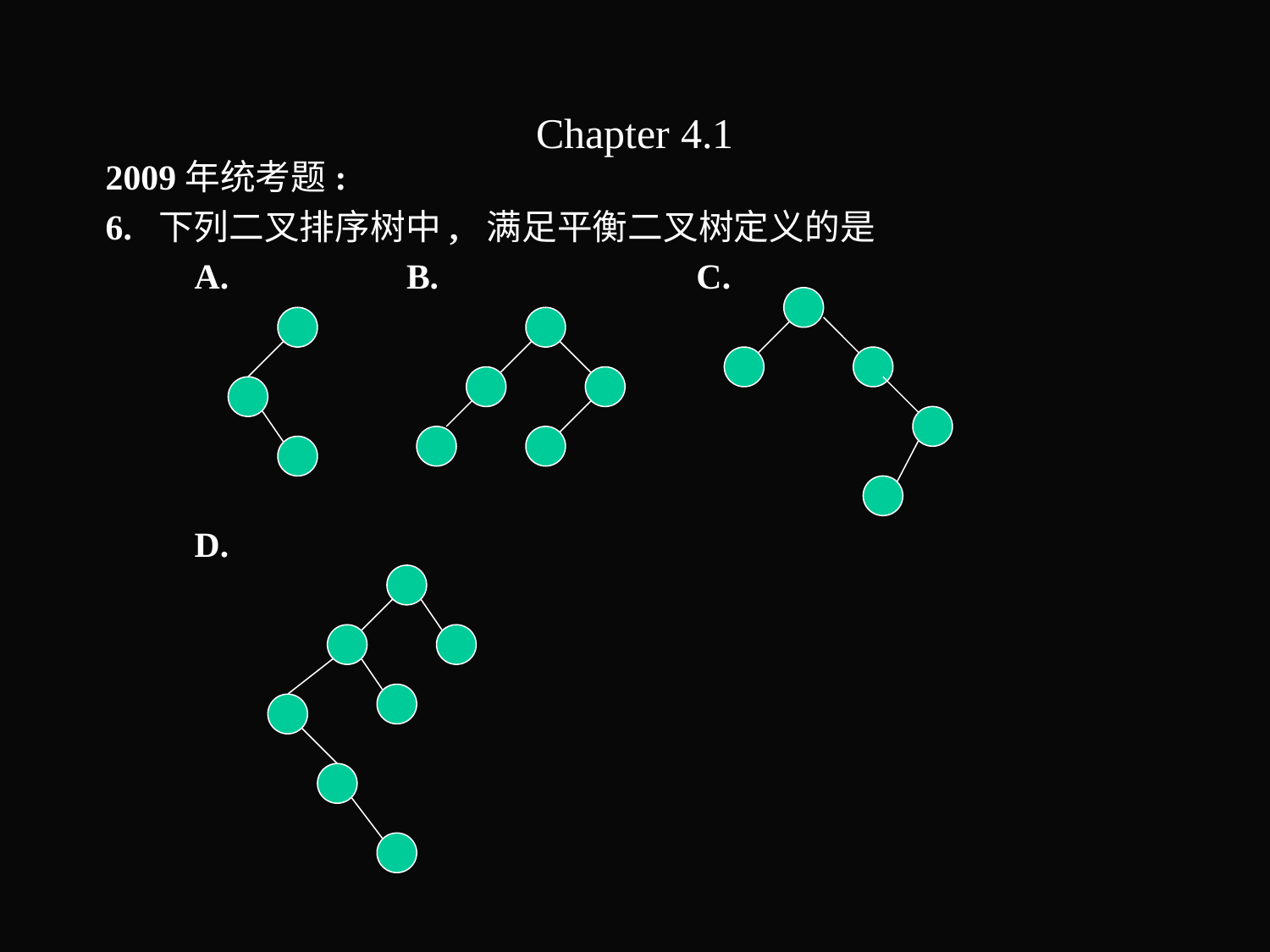

Chapter 4.1
2009年统考题:
6.  下列二叉排序树中,  满足平衡二叉树定义的是
          A.                    B.                             C.

          D.